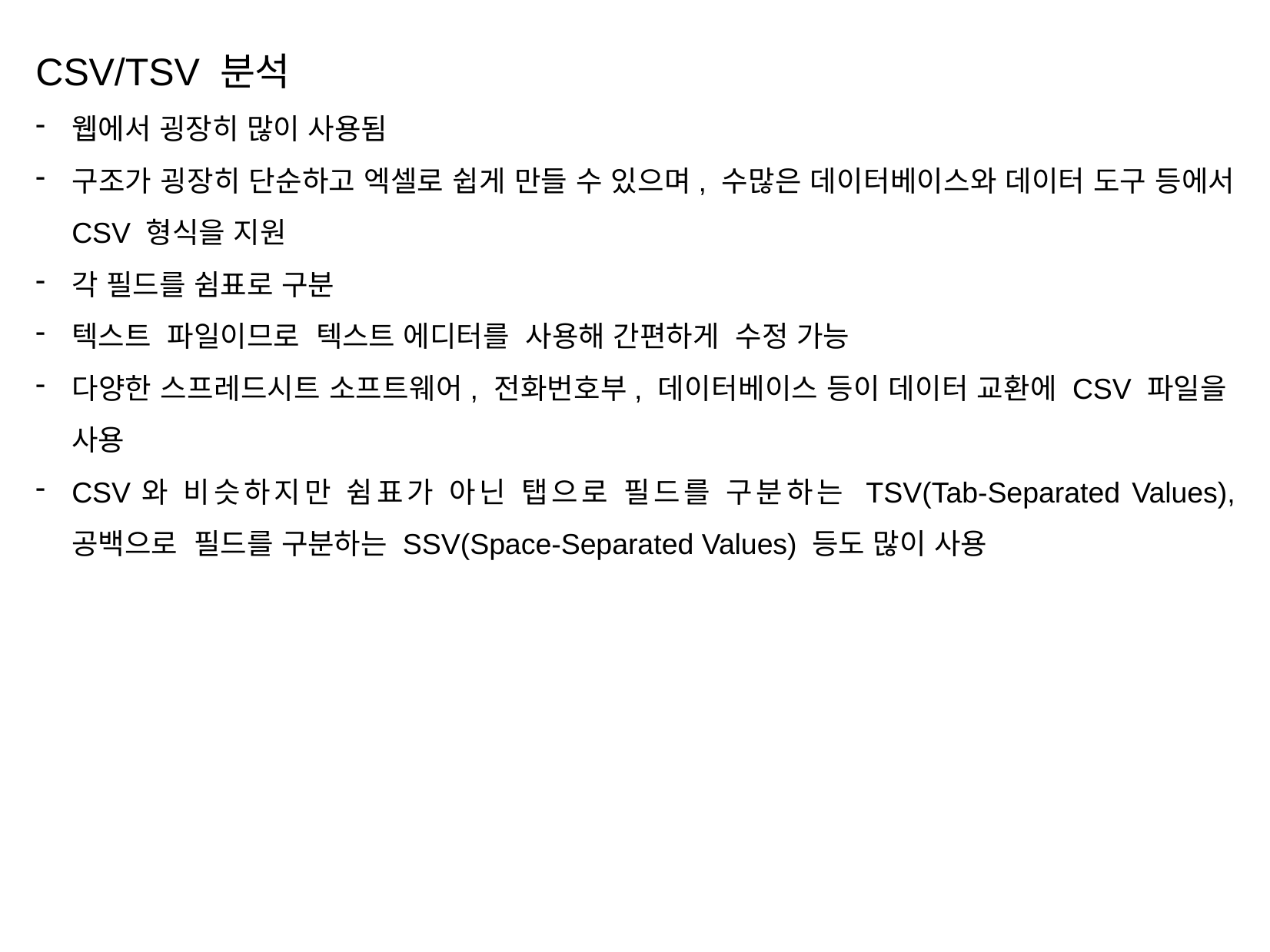

CSV/TSV 분석
웹에서 굉장히 많이 사용됨
구조가 굉장히 단순하고 엑셀로 쉽게 만들 수 있으며, 수많은 데이터베이스와 데이터 도구 등에서 CSV 형식을 지원
각 필드를 쉼표로 구분
텍스트  파일이므로  텍스트 에디터를  사용해 간편하게  수정 가능
다양한 스프레드시트 소프트웨어, 전화번호부, 데이터베이스 등이 데이터 교환에 CSV 파일을  사용
CSV와 비슷하지만 쉼표가 아닌 탭으로 필드를 구분하는 TSV(Tab-Separated Values), 공백으로  필드를 구분하는 SSV(Space-Separated Values) 등도 많이 사용